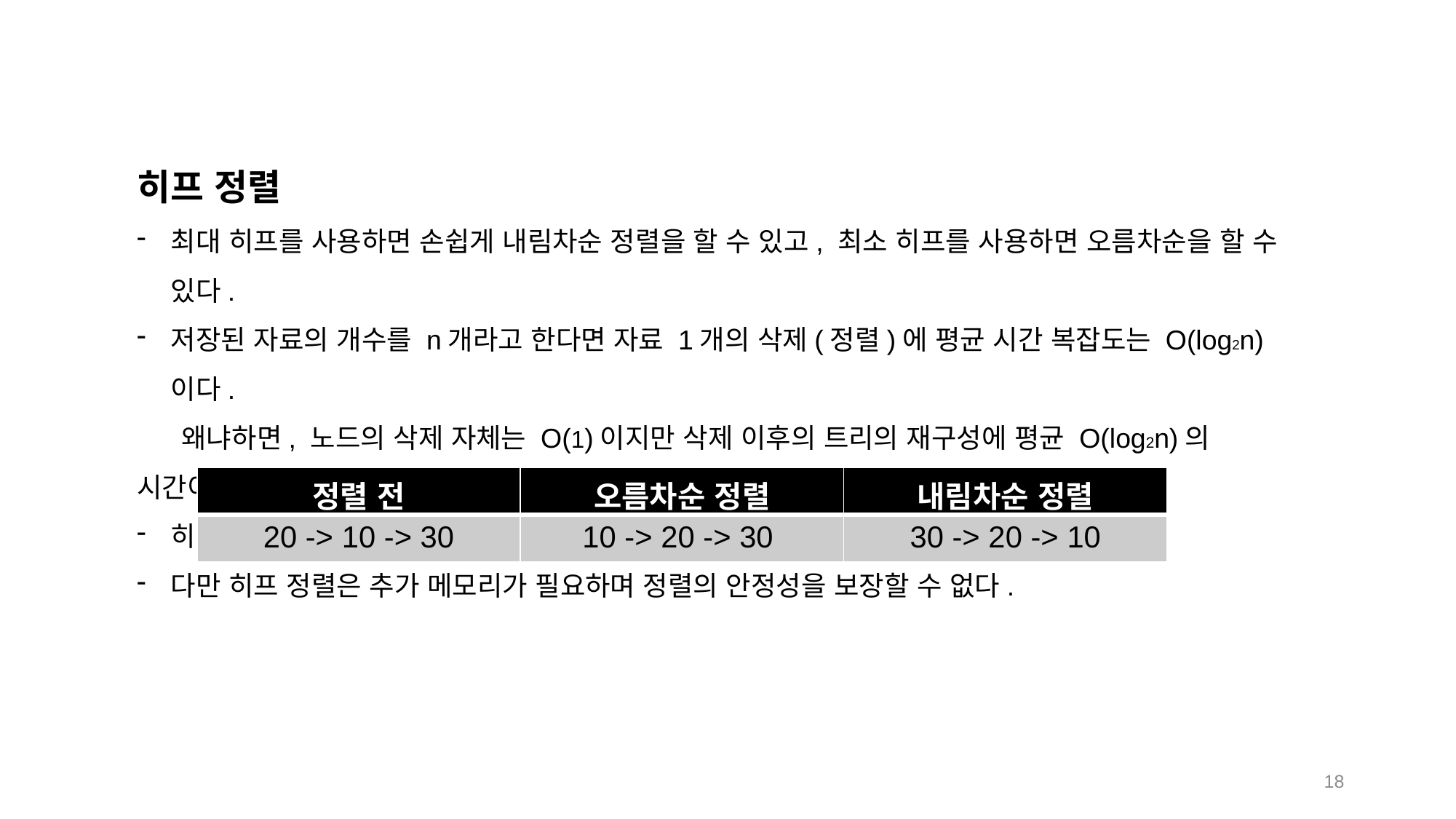

히프 정렬
최대 히프를 사용하면 손쉽게 내림차순 정렬을 할 수 있고, 최소 히프를 사용하면 오름차순을 할 수 있다.
저장된 자료의 개수를 n개라고 한다면 자료 1개의 삭제(정렬)에 평균 시간 복잡도는 O(log2n) 이다.
     왜냐하면, 노드의 삭제 자체는 O(1)이지만 삭제 이후의 트리의 재구성에 평균 O(log2n)의 시간이 걸리기 때문이다.
히프 정렬의 평균 시간 복잡도는 O(nlog2n)가 된다.
다만 히프 정렬은 추가 메모리가 필요하며 정렬의 안정성을 보장할 수 없다.
| 정렬 전 | 오름차순 정렬 | 내림차순 정렬 |
| --- | --- | --- |
| 20 -> 10 -> 30 | 10 -> 20 -> 30 | 30 -> 20 -> 10 |
18